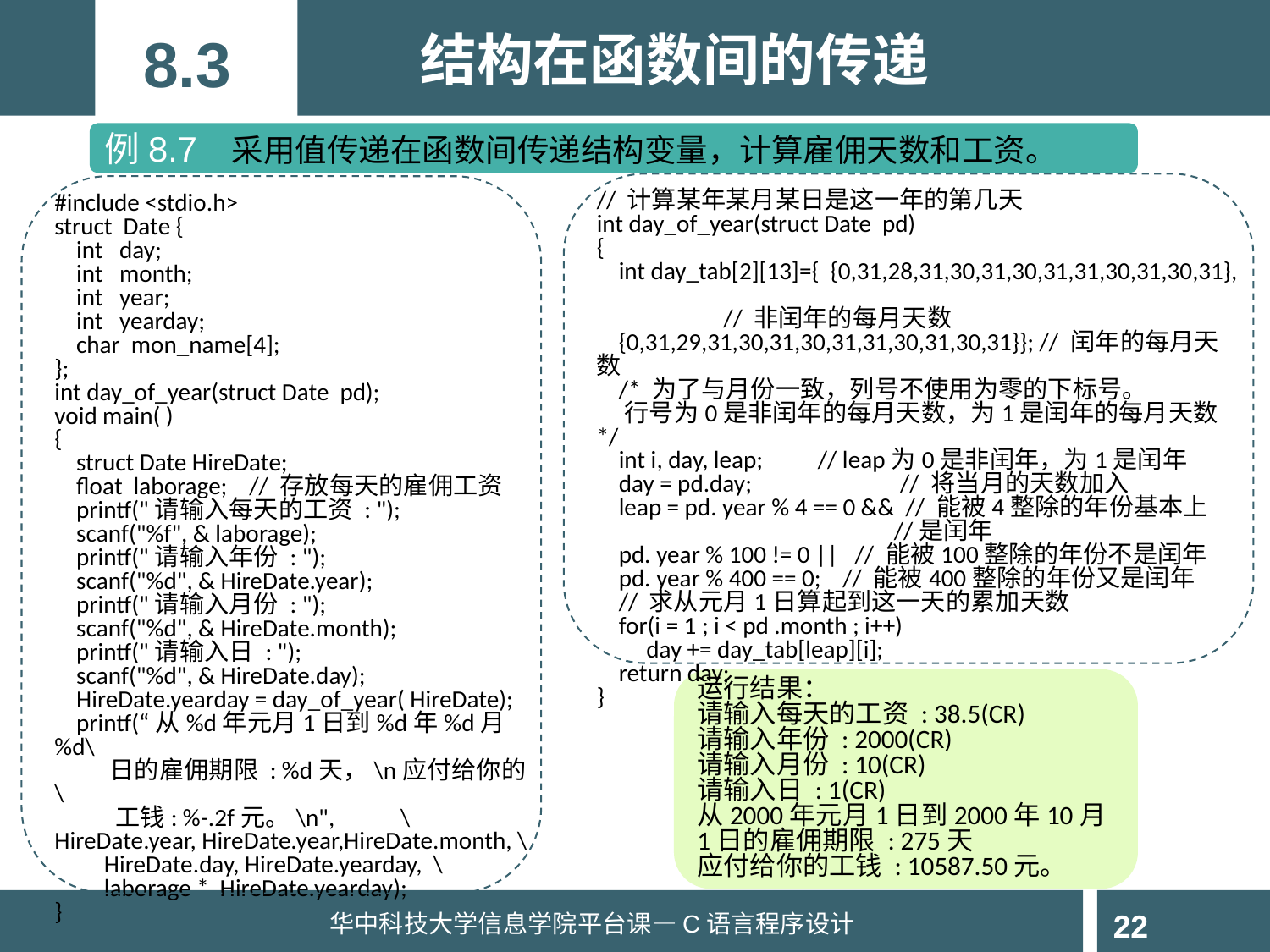

结构在函数间的传递
8.3
例8.7   采用值传递在函数间传递结构变量，计算雇佣天数和工资。

// 计算某年某月某日是这一年的第几天
int day_of_year(struct Date  pd)
{
    int day_tab[2][13]={  {0,31,28,31,30,31,30,31,31,30,31,30,31},
                       // 非闰年的每月天数
    {0,31,29,31,30,31,30,31,31,30,31,30,31}}; // 闰年的每月天数
    /* 为了与月份一致，列号不使用为零的下标号。
    行号为0是非闰年的每月天数，为1是闰年的每月天数 */
    int i, day, leap;          // leap为0是非闰年，为1是闰年
    day = pd.day;                           // 将当月的天数加入
    leap = pd. year % 4 == 0 &&  // 能被4整除的年份基本上
                                                      //是闰年
    pd. year % 100 != 0 ||   // 能被100整除的年份不是闰年
    pd. year % 400 == 0;    // 能被400整除的年份又是闰年
    // 求从元月1日算起到这一天的累加天数
    for(i = 1 ; i < pd .month ; i++)
         day += day_tab[leap][i];
    return day;
}
#include <stdio.h>
struct  Date {
    int   day;
    int   month;
    int   year;
    int   yearday;
    char  mon_name[4];
};
int day_of_year(struct Date  pd);
void main( )
{
    struct Date HireDate;
    float  laborage;    // 存放每天的雇佣工资
    printf("请输入每天的工资 : ");
    scanf("%f", & laborage);
    printf("请输入年份 : ");
    scanf("%d", & HireDate.year);
    printf("请输入月份 : ");
    scanf("%d", & HireDate.month);
    printf("请输入日 : ");
    scanf("%d", & HireDate.day);
    HireDate.yearday = day_of_year( HireDate);
    printf(“从%d年元月1日到%d年%d月%d\
         日的雇佣期限 : %d天，\n应付给你的\
          工钱: %-.2f元。\n",            \
HireDate.year, HireDate.year,HireDate.month, \
         HireDate.day, HireDate.yearday,  \
         laborage *  HireDate.yearday);
}
运行结果：
请输入每天的工资 : 38.5(CR)
请输入年份 : 2000(CR)
请输入月份 : 10(CR)
请输入日 : 1(CR)
从2000年元月1日到2000年10月1日的雇佣期限 : 275天
应付给你的工钱 : 10587.50元。